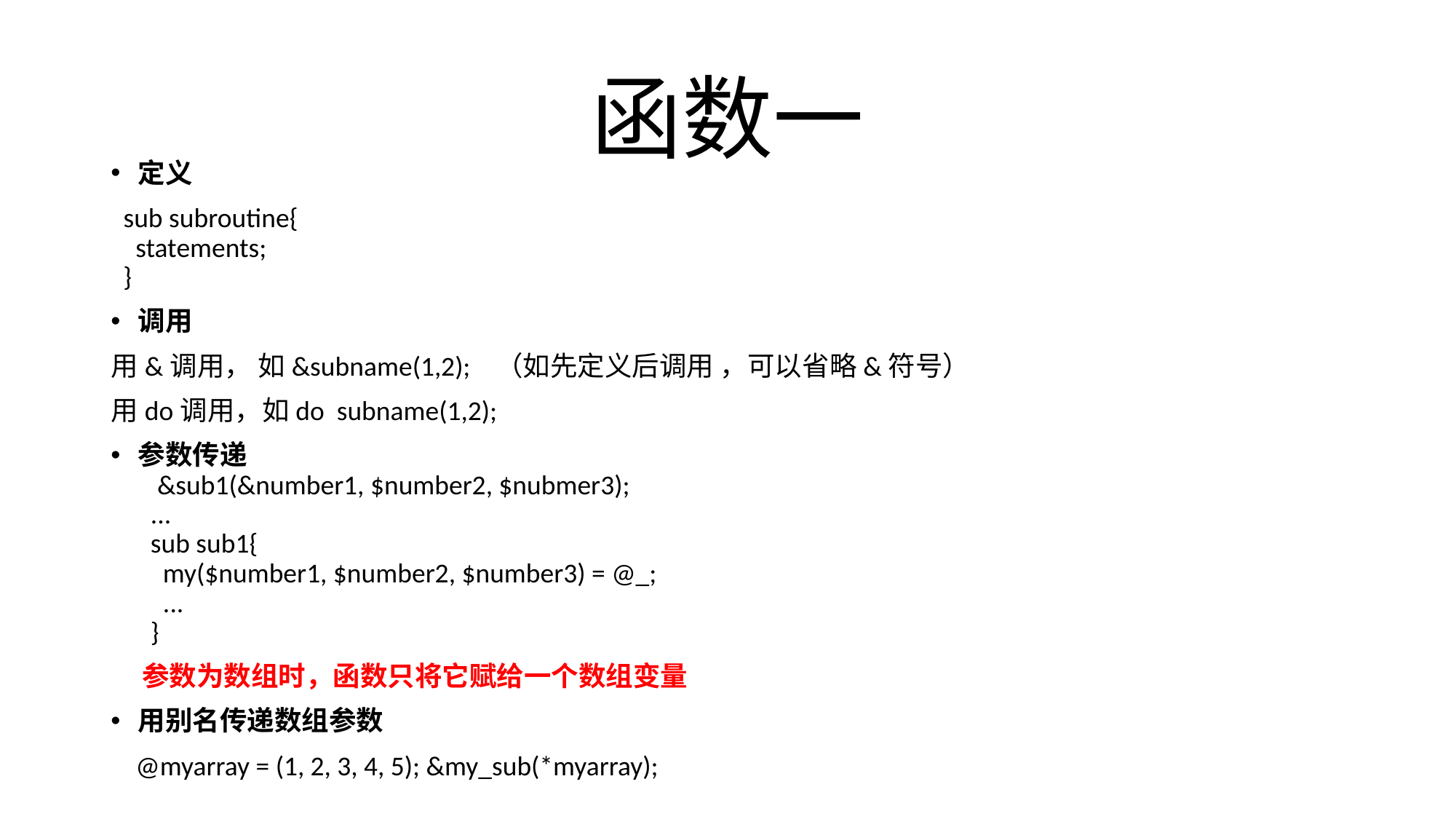

# 函数一
定义
  sub subroutine{
    statements;
  }
调用
用&调用， 如&subname(1,2);   （如先定义后调用 ，可以省略&符号）
用do调用，如do  subname(1,2);
参数传递
  &sub1(&number1, $number2, $nubmer3);
  ...
  sub sub1{
    my($number1, $number2, $number3) = @_;
    ...
  }
    参数为数组时，函数只将它赋给一个数组变量
用别名传递数组参数
    @myarray = (1, 2, 3, 4, 5); &my_sub(*myarray);